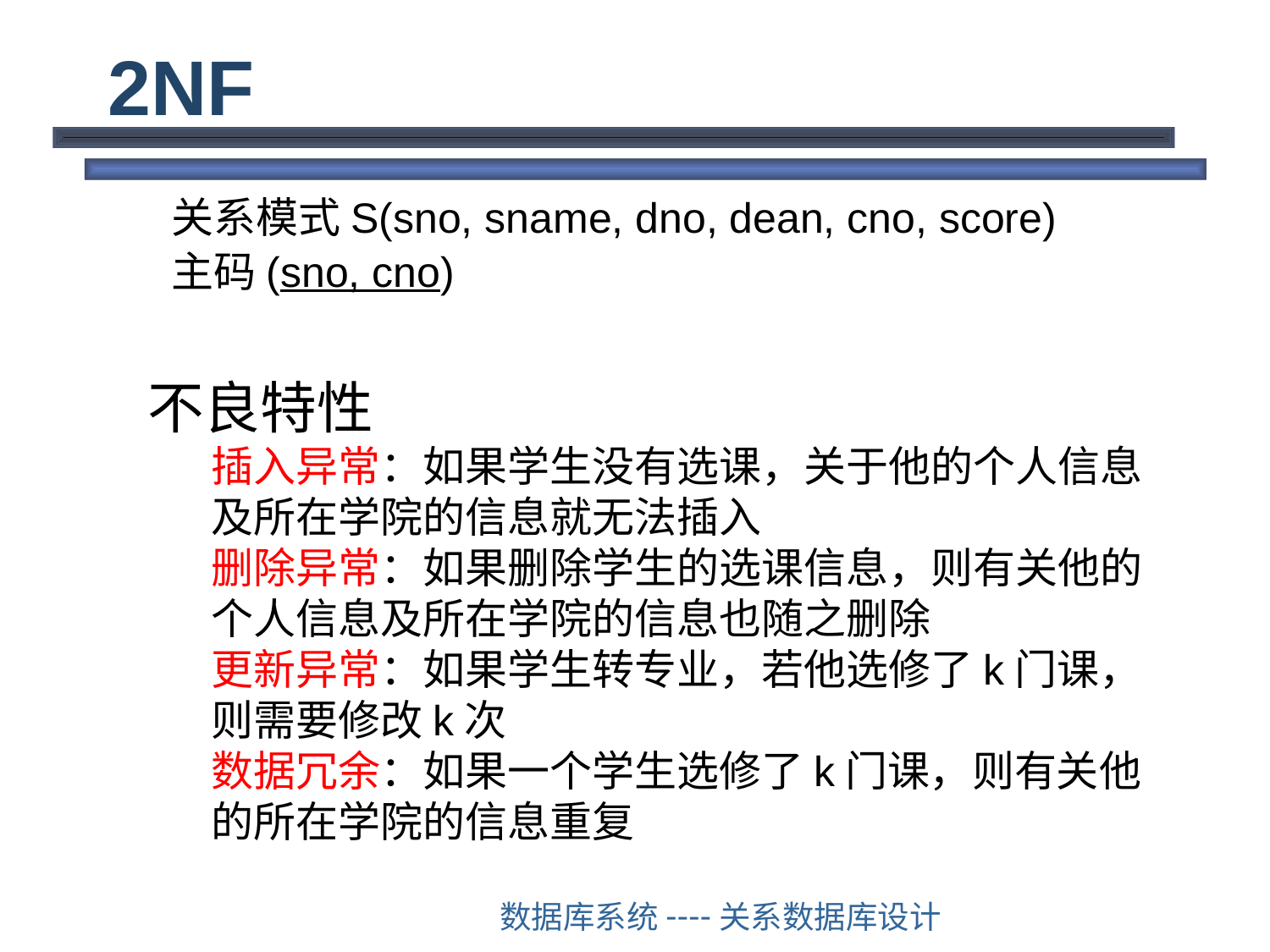

# 2NF
关系模式S(sno, sname, dno, dean, cno, score)
主码(sno, cno)
不良特性
插入异常：如果学生没有选课，关于他的个人信息及所在学院的信息就无法插入
删除异常：如果删除学生的选课信息，则有关他的个人信息及所在学院的信息也随之删除
更新异常：如果学生转专业，若他选修了k门课，则需要修改k次
数据冗余：如果一个学生选修了k门课，则有关他的所在学院的信息重复
数据库系统----关系数据库设计